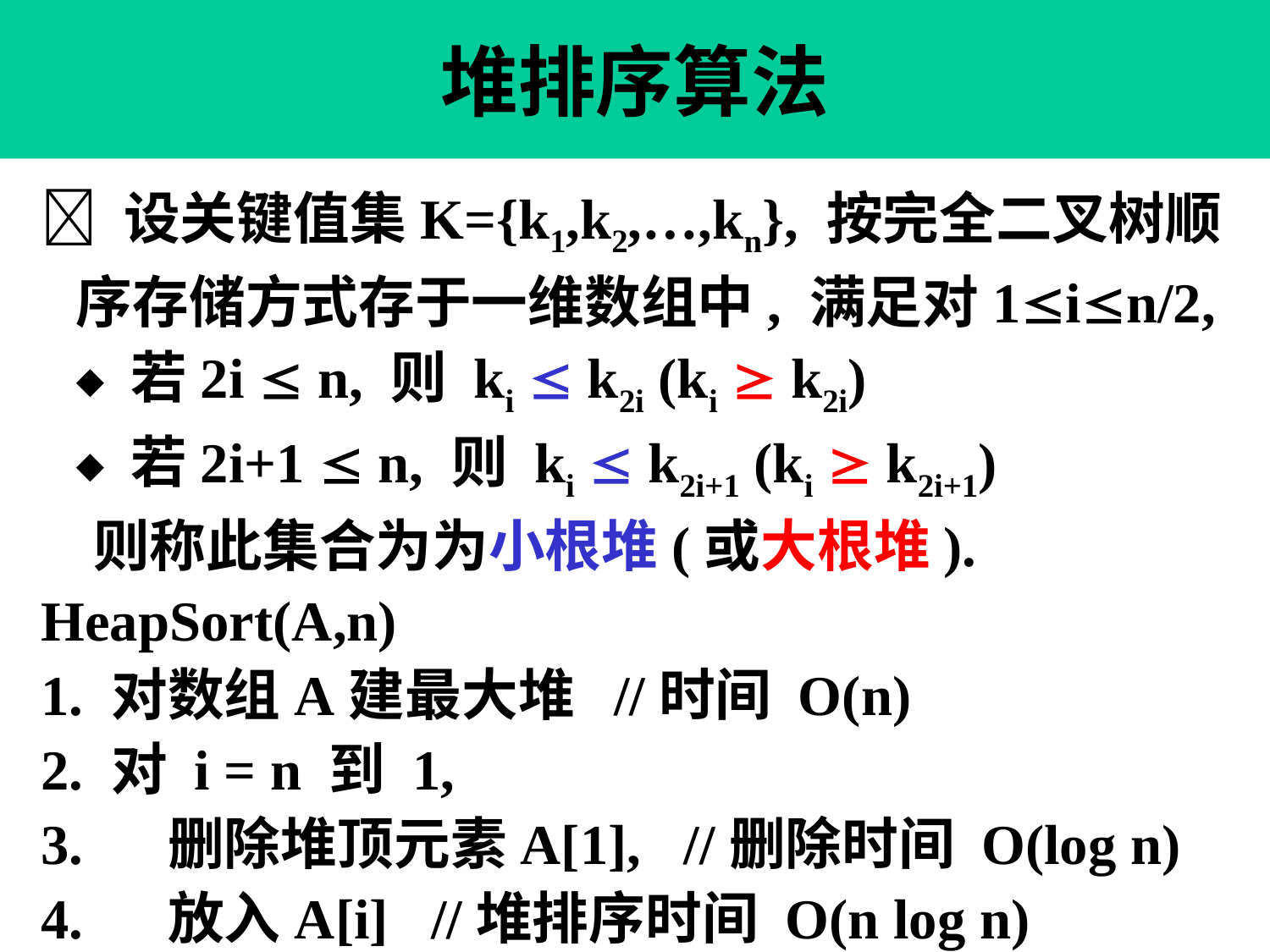

第 65 页
# 堆排序算法
• 设关键值集K={k1,k2,…,kn}, 按完全二叉树顺序存储方式存于一维数组中, 满足对1≤i≤n/2,
 若2i ≤ n, 则 ki ≤ k2i (ki ≥ k2i)
 若2i+1 ≤ n, 则 ki ≤ k2i+1 (ki ≥ k2i+1)
   则称此集合为为小根堆(或大根堆).
HeapSort(A,n)
1. 对数组A建最大堆  //时间 O(n)
2. 对 i = n 到 1,
3.     删除堆顶元素A[1],   //删除时间 O(log n)
4.     放入A[i]   //堆排序时间 O(n log n)